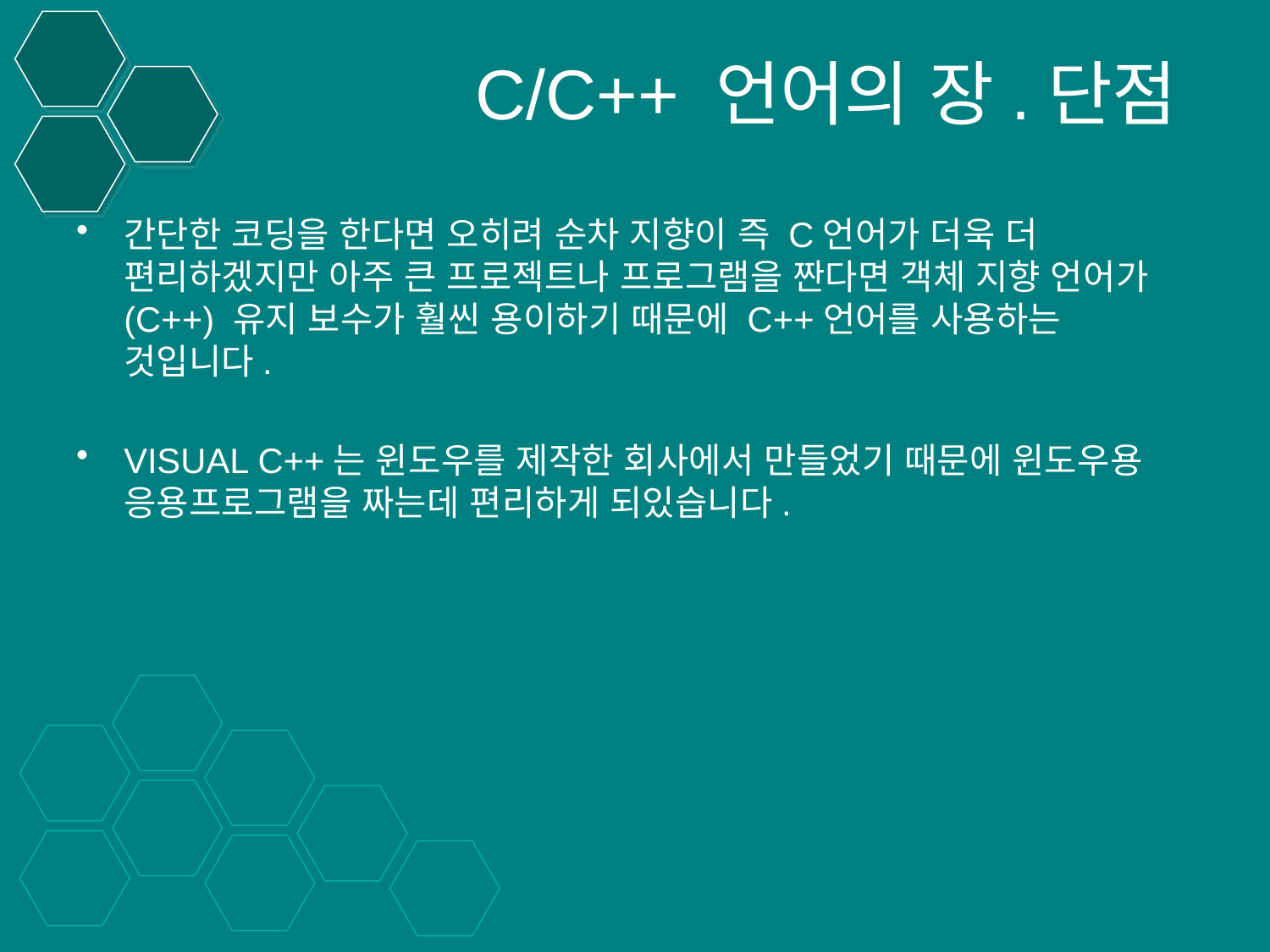

# C/C++ 언어의 장.단점
간단한 코딩을 한다면 오히려 순차 지향이 즉 C언어가 더욱 더 편리하겠지만 아주 큰 프로젝트나 프로그램을 짠다면 객체 지향 언어가 (C++) 유지 보수가 훨씬 용이하기 때문에 C++언어를 사용하는 것입니다.

VISUAL C++는 윈도우를 제작한 회사에서 만들었기 때문에 윈도우용 응용프로그램을 짜는데 편리하게 되있습니다.